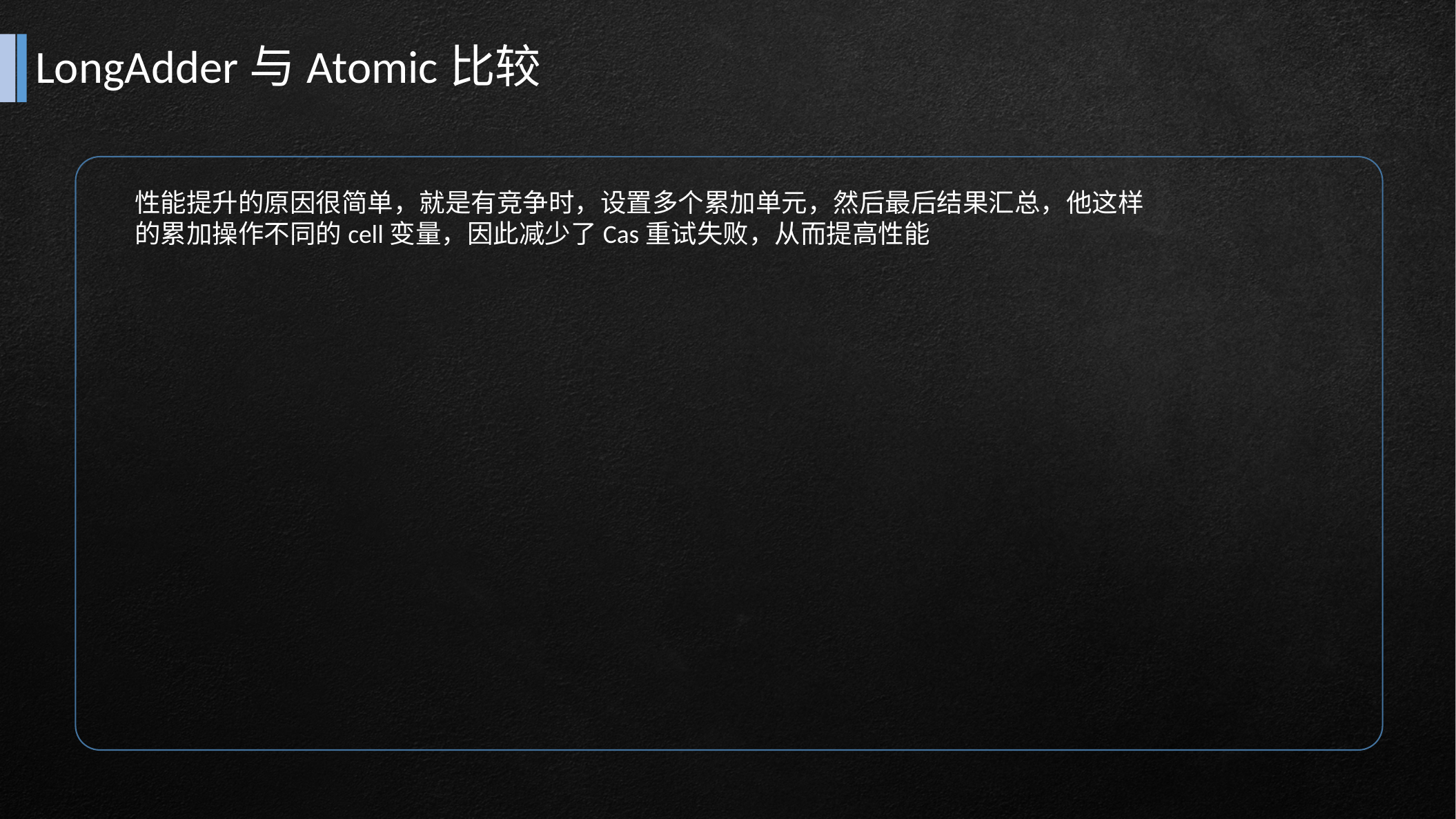

# LongAdder与Atomic比较

性能提升的原因很简单，就是有竞争时，设置多个累加单元，然后最后结果汇总，他这样的累加操作不同的cell变量，因此减少了Cas重试失败，从而提高性能